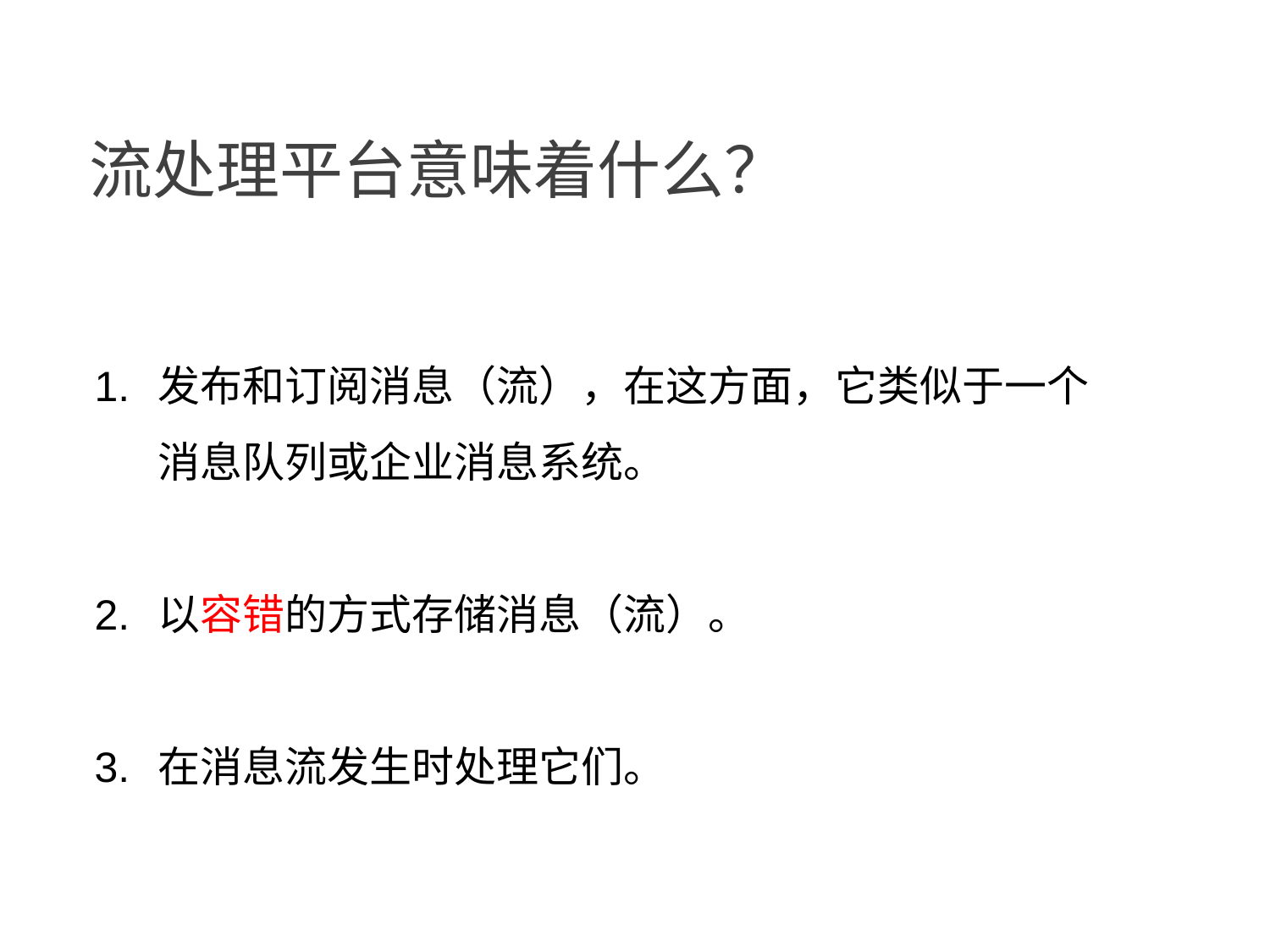

流处理平台意味着什么？
发布和订阅消息（流），在这方面，它类似于一个消息队列或企业消息系统。

以容错的方式存储消息（流）。

在消息流发生时处理它们。